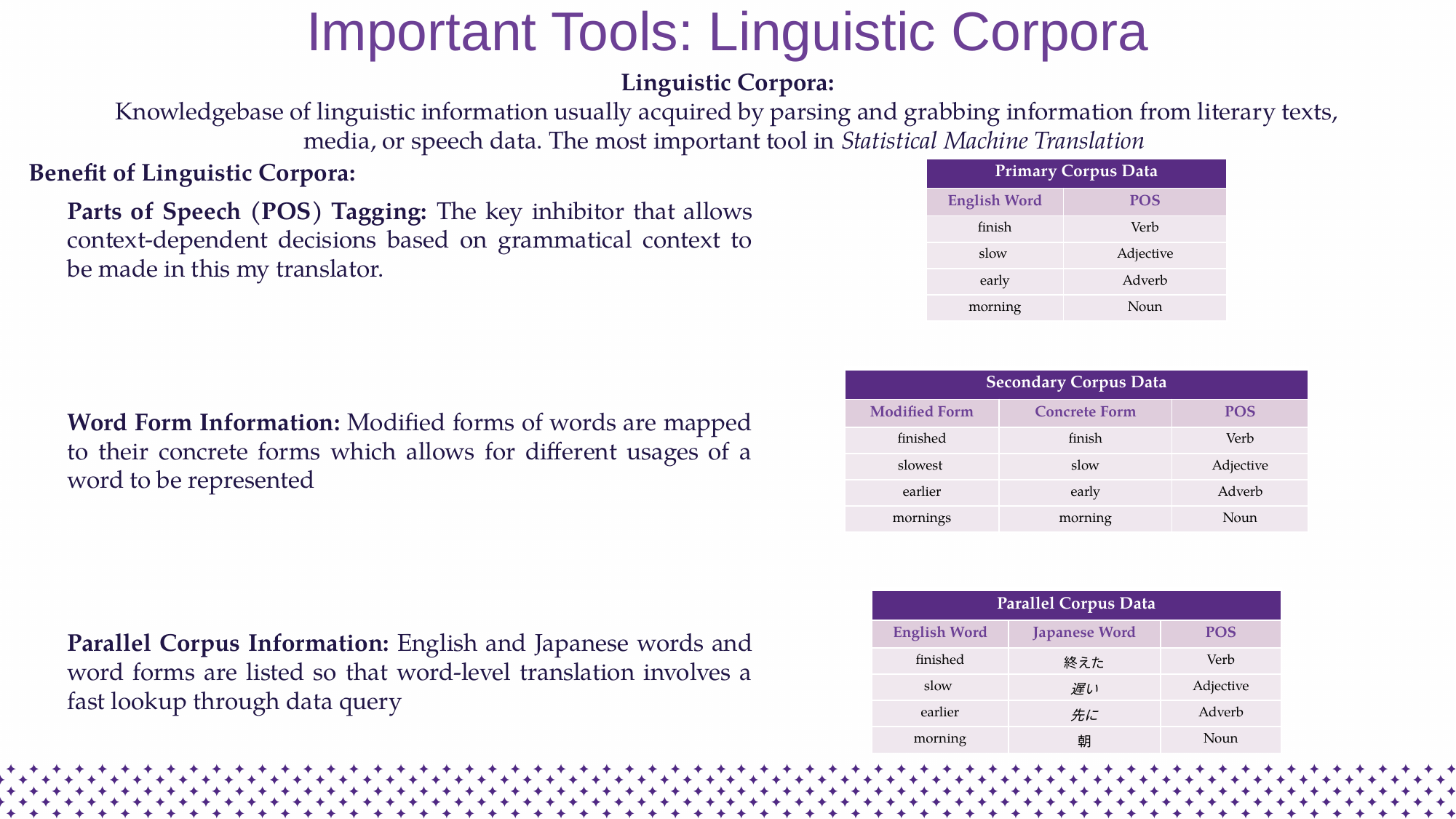

Important Tools: Linguistic Corpora
Linguistic Corpora:
Knowledgebase of linguistic information usually acquired by parsing and grabbing information from literary texts, media, or speech data. The most important tool in Statistical Machine Translation
Benefit of Linguistic Corpora:
| Primary Corpus Data |  |
| --- | --- |
| English Word | POS |
| finish | Verb |
| slow | Adjective |
| early | Adverb |
| morning | Noun |
Parts of Speech (POS) Tagging: The key inhibitor that allows context-dependent decisions based on grammatical context to be made in this my translator.
| Secondary Corpus Data |  |  |
| --- | --- | --- |
| Modified Form | Concrete Form | POS |
| finished | finish | Verb |
| slowest | slow | Adjective |
| earlier | early | Adverb |
| mornings | morning | Noun |
Word Form Information: Modified forms of words are mapped to their concrete forms which allows for different usages of a word to be represented
| Parallel Corpus Data |  |  |
| --- | --- | --- |
| English Word | Japanese Word | POS |
| finished | 終えた | Verb |
| slow | 遅い | Adjective |
| earlier | 先に | Adverb |
| morning | 朝 | Noun |
Parallel Corpus Information: English and Japanese words and word forms are listed so that word-level translation involves a fast lookup through data query